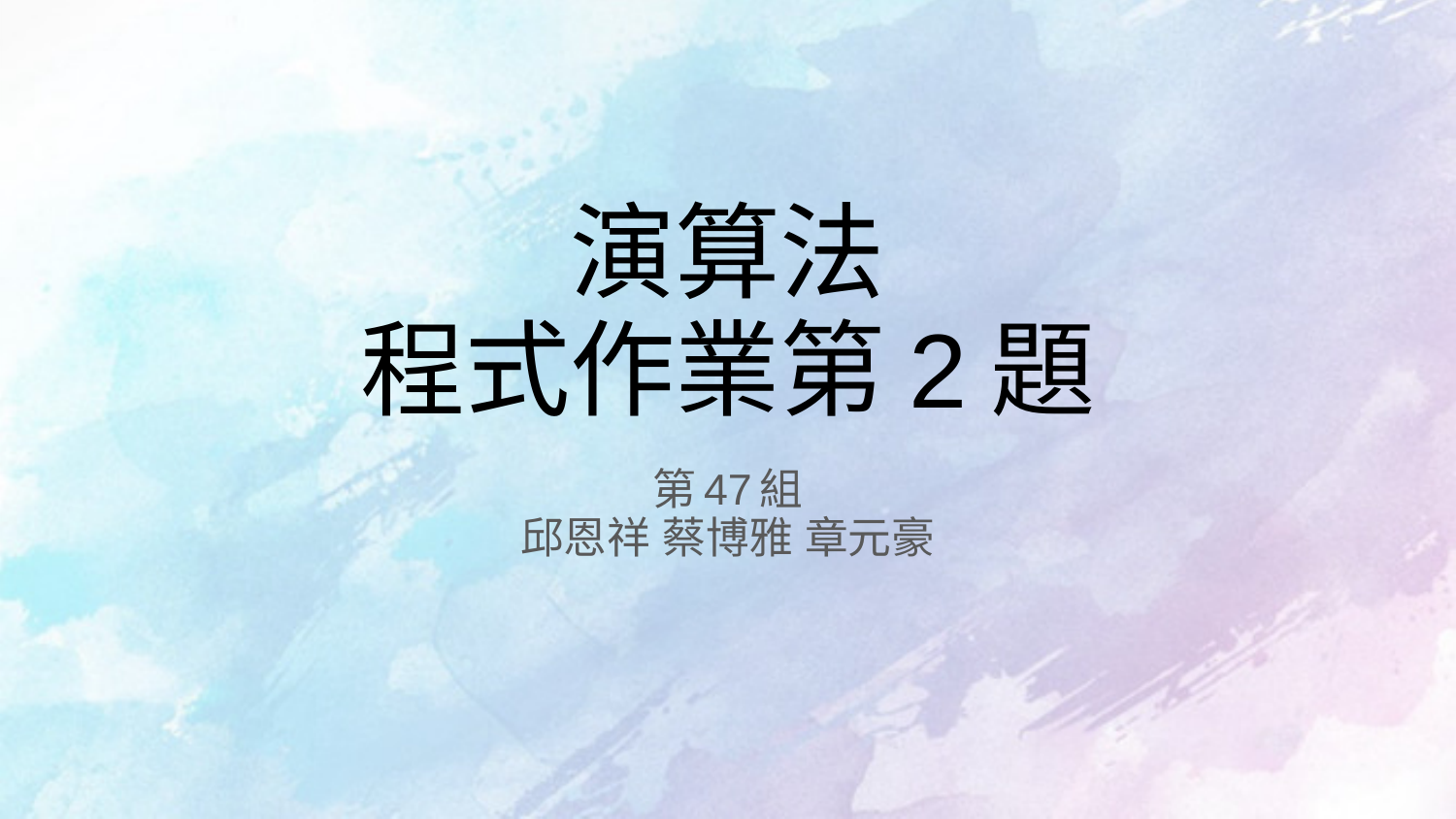

# 演算法
程式作業第2題
第47組
邱恩祥 蔡博雅 章元豪